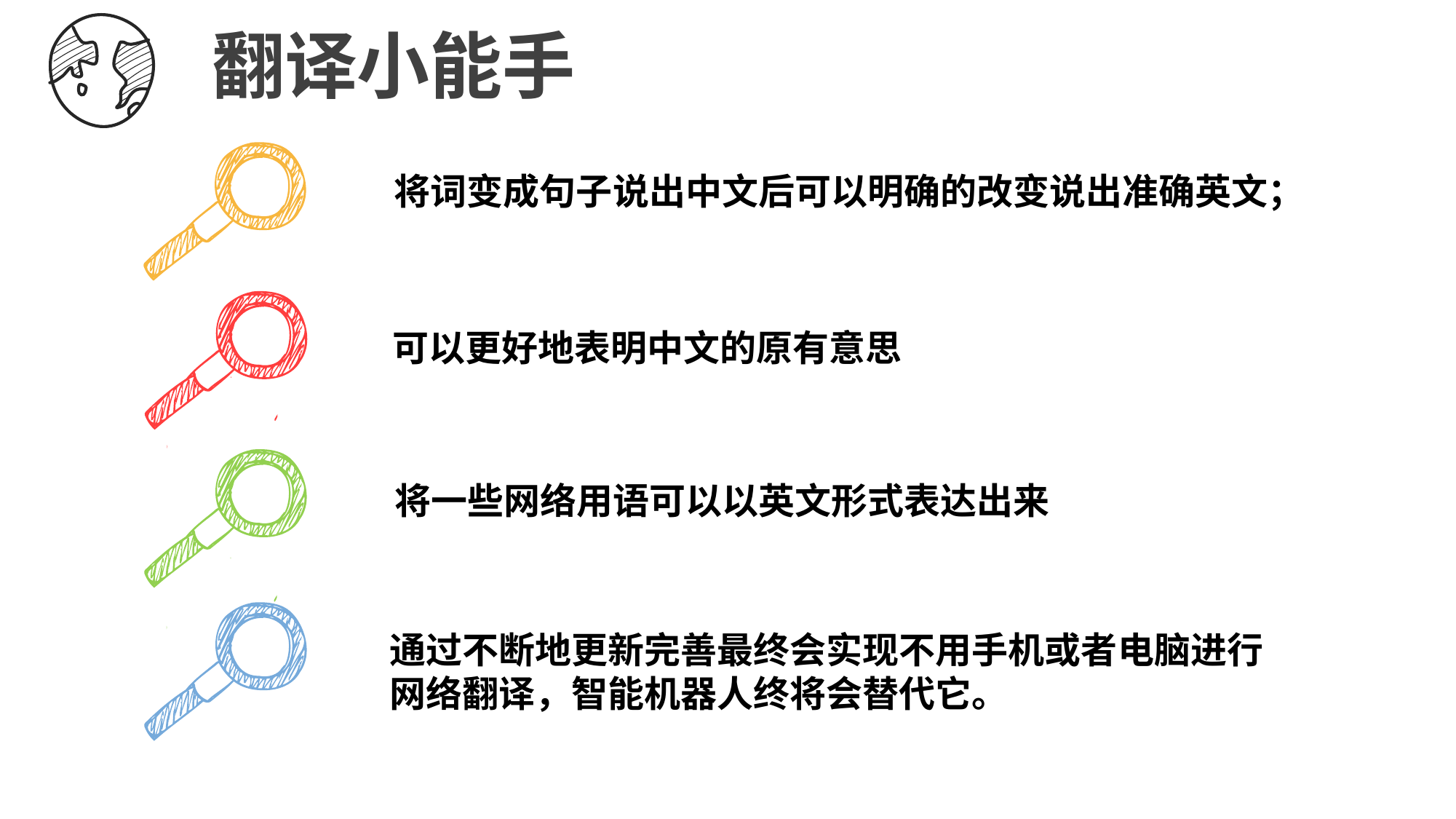

翻译小能手

将词变成句子说出中文后可以明确的改变说出准确英文；

可以更好地表明中文的原有意思

将一些网络用语可以以英文形式表达出来

通过不断地更新完善最终会实现不用手机或者电脑进行网络翻译，智能机器人终将会替代它。